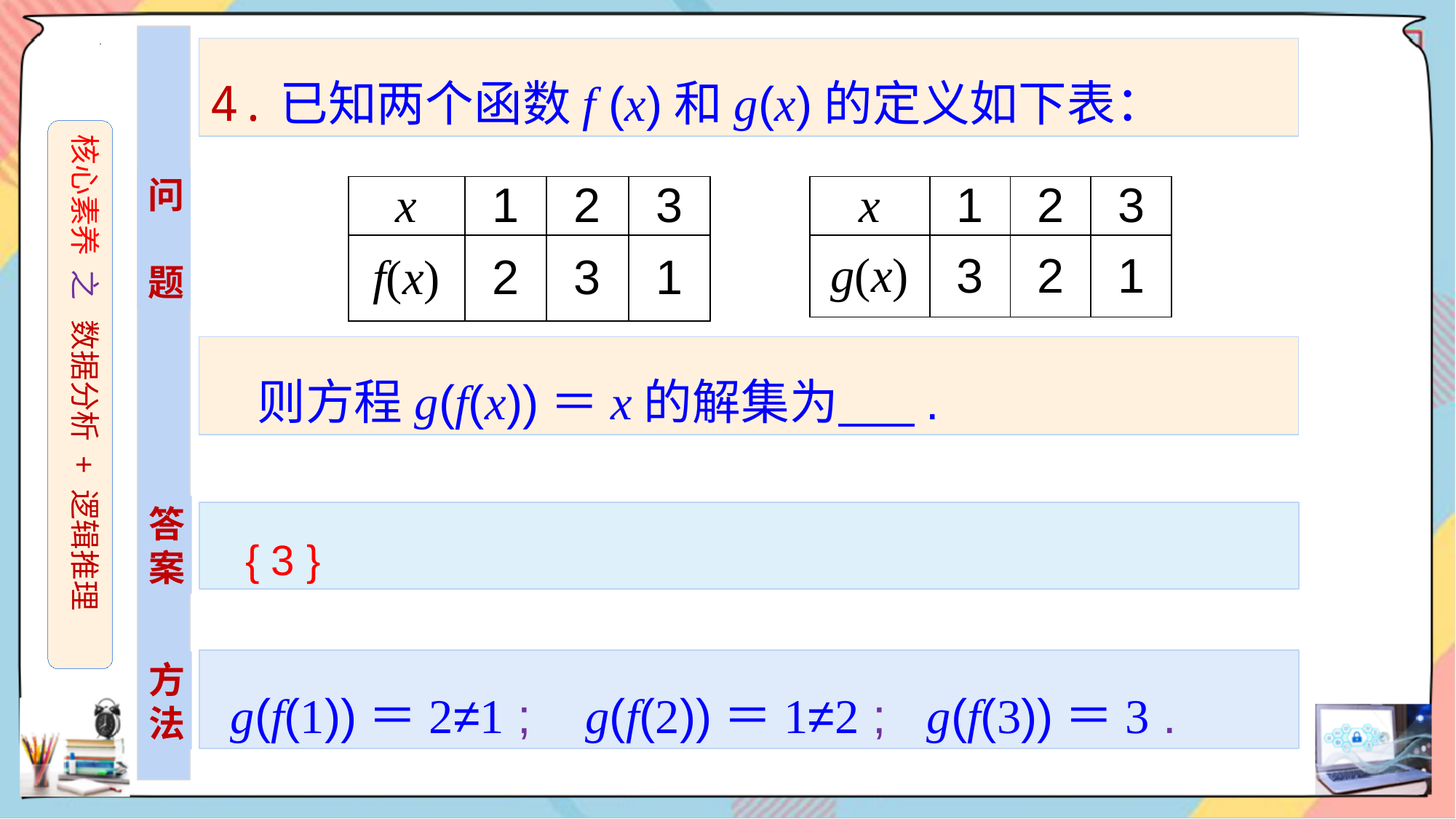

4.已知两个函数f (x)和g(x)的定义如下表：
核心素养  之   数据分析 + 逻辑推理
问

题
| x | 1 | 2 | 3 |
| --- | --- | --- | --- |
| f(x) | 2 | 3 | 1 |
| x | 1 | 2 | 3 |
| --- | --- | --- | --- |
| g(x) | 3 | 2 | 1 |
则方程g(f(x))＝x的解集为       .
答案
   { 3 }
  g(f(1))＝2≠1 ;    g(f(2))＝1≠2 ;   g(f(3))＝3 .
方
法